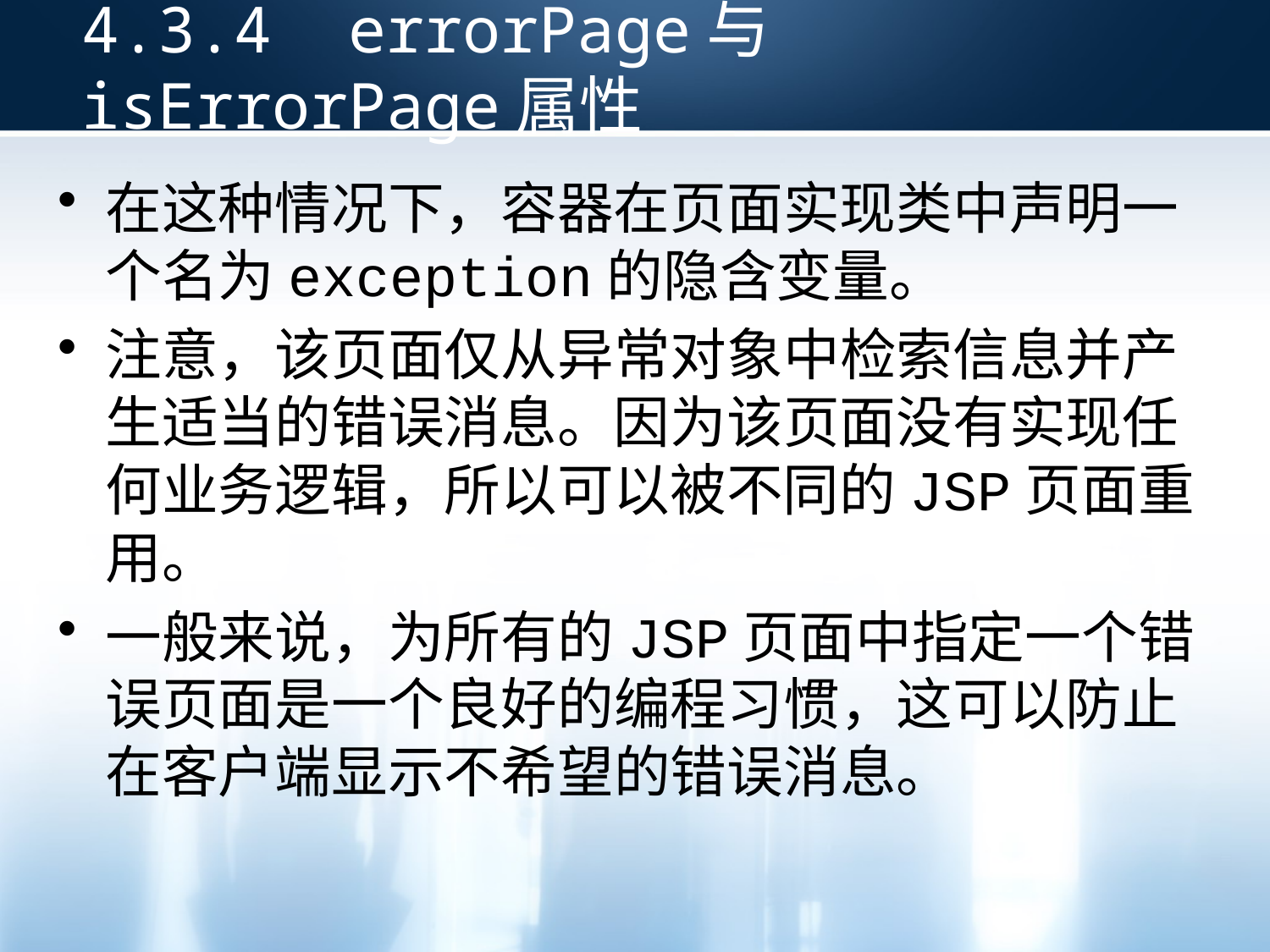

4.3.4  errorPage与isErrorPage属性
在这种情况下，容器在页面实现类中声明一个名为exception的隐含变量。
注意，该页面仅从异常对象中检索信息并产生适当的错误消息。因为该页面没有实现任何业务逻辑，所以可以被不同的JSP页面重用。
一般来说，为所有的JSP页面中指定一个错误页面是一个良好的编程习惯，这可以防止在客户端显示不希望的错误消息。